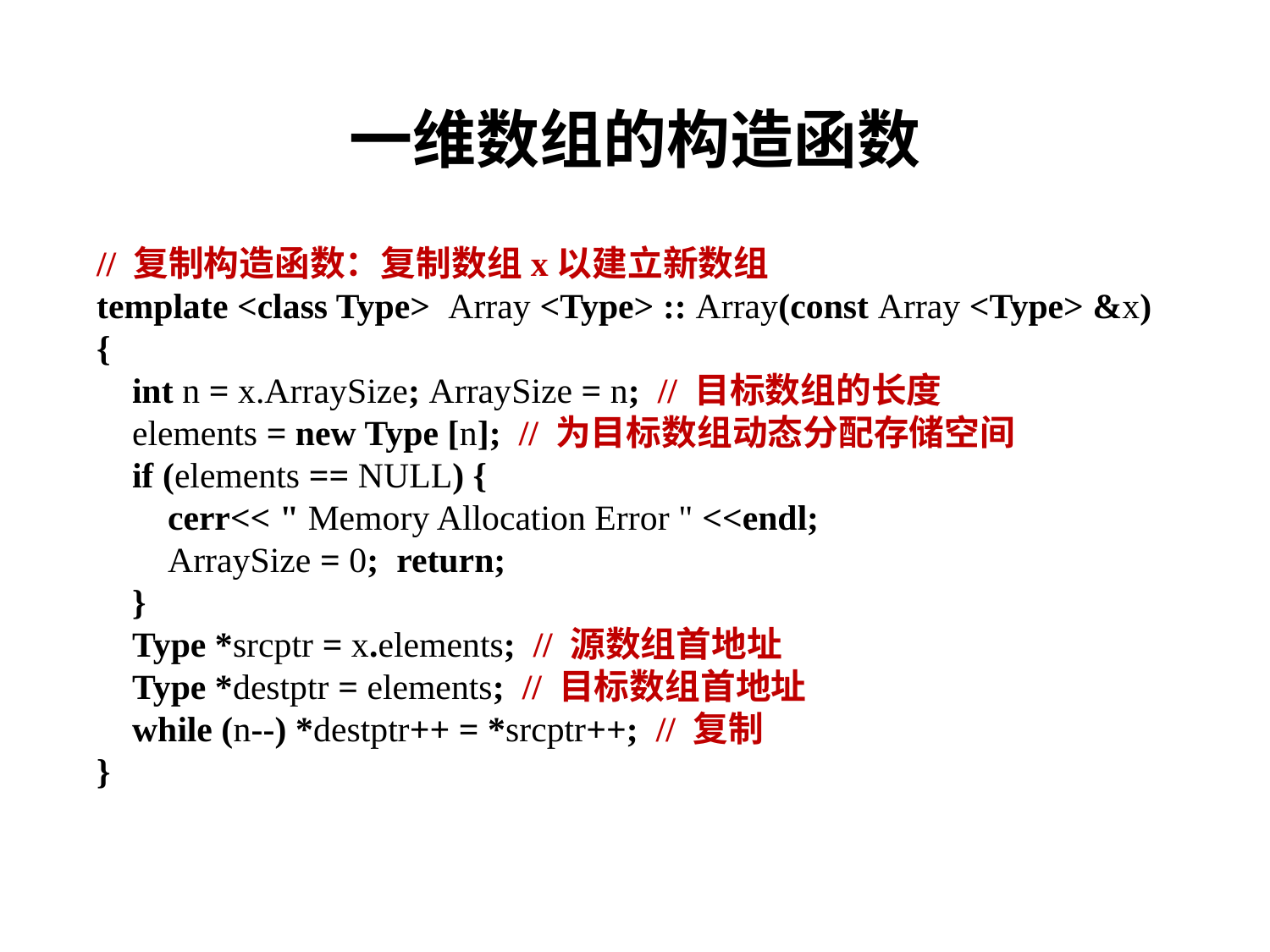

# 一维数组的构造函数
// 复制构造函数：复制数组x以建立新数组
template <class Type>  Array <Type> :: Array(const Array <Type> &x) {
    int n = x.ArraySize; ArraySize = n;  // 目标数组的长度
    elements = new Type [n];  // 为目标数组动态分配存储空间
    if (elements == NULL) {
        cerr<< " Memory Allocation Error " <<endl;
        ArraySize = 0;  return;
    }
    Type *srcptr = x.elements;  // 源数组首地址
    Type *destptr = elements;  // 目标数组首地址
    while (n--) *destptr++ = *srcptr++;  // 复制
}